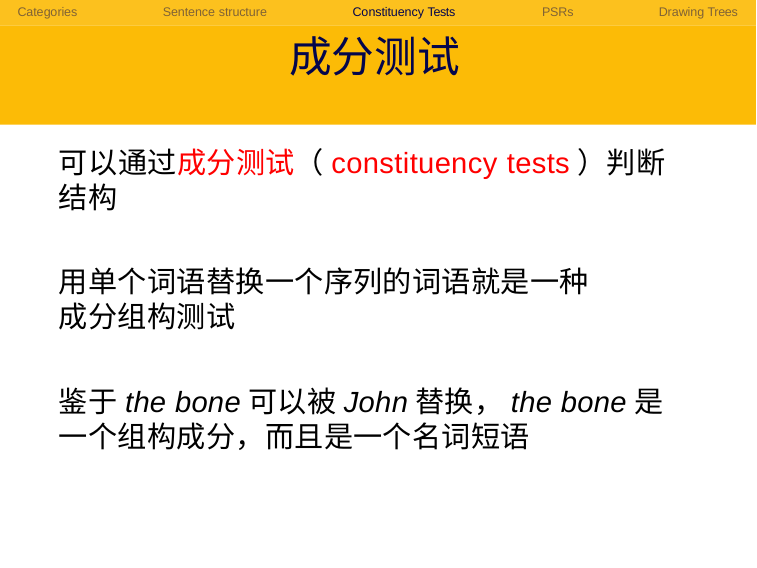

Categories	Sentence structure	Constituency Tests	PSRs	Drawing Trees
# 成分测试
可以通过成分测试（constituency tests）判断结构

用单个词语替换一个序列的词语就是一种成分组构测试

鉴于the bone可以被John替换，the bone是一个组构成分，而且是一个名词短语